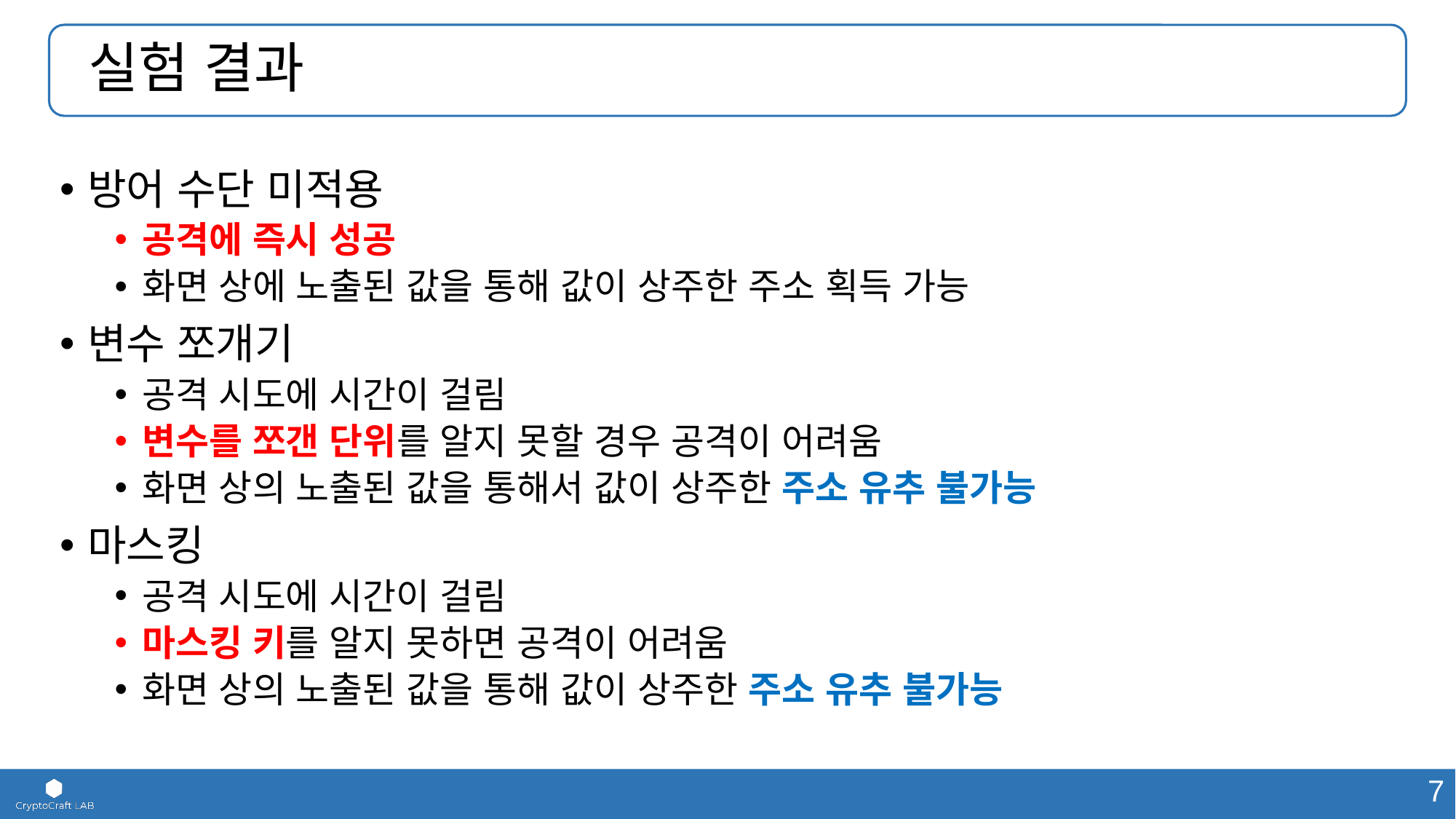

# 실험 결과
방어 수단 미적용
공격에 즉시 성공
화면 상에 노출된 값을 통해 값이 상주한 주소 획득 가능
변수 쪼개기
공격 시도에 시간이 걸림
변수를 쪼갠 단위를 알지 못할 경우 공격이 어려움
화면 상의 노출된 값을 통해서 값이 상주한 주소 유추 불가능
마스킹
공격 시도에 시간이 걸림
마스킹 키를 알지 못하면 공격이 어려움
화면 상의 노출된 값을 통해 값이 상주한 주소 유추 불가능